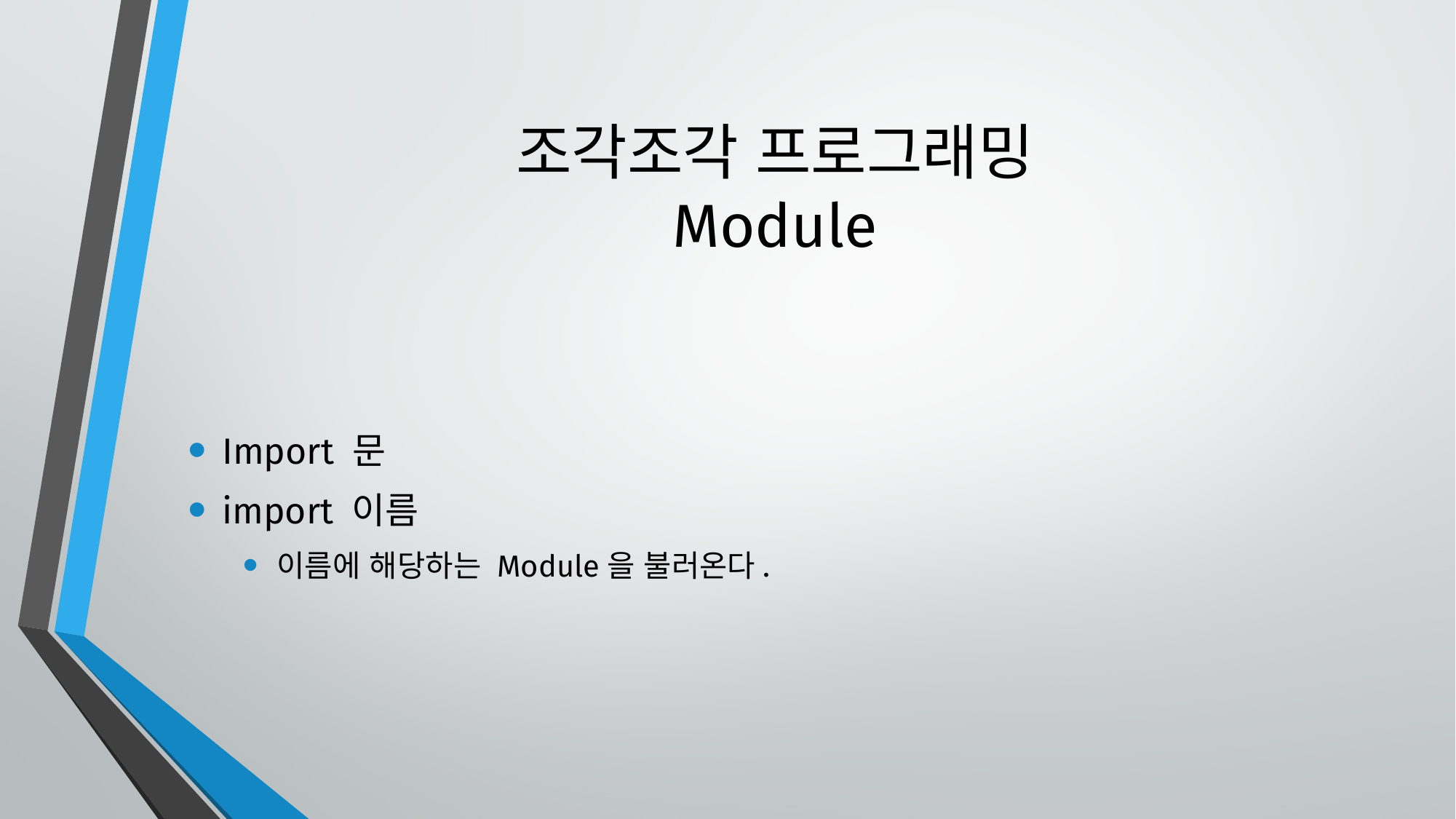

# 조각조각 프로그래밍 Module
Import 문
import 이름
이름에 해당하는 Module을 불러온다.